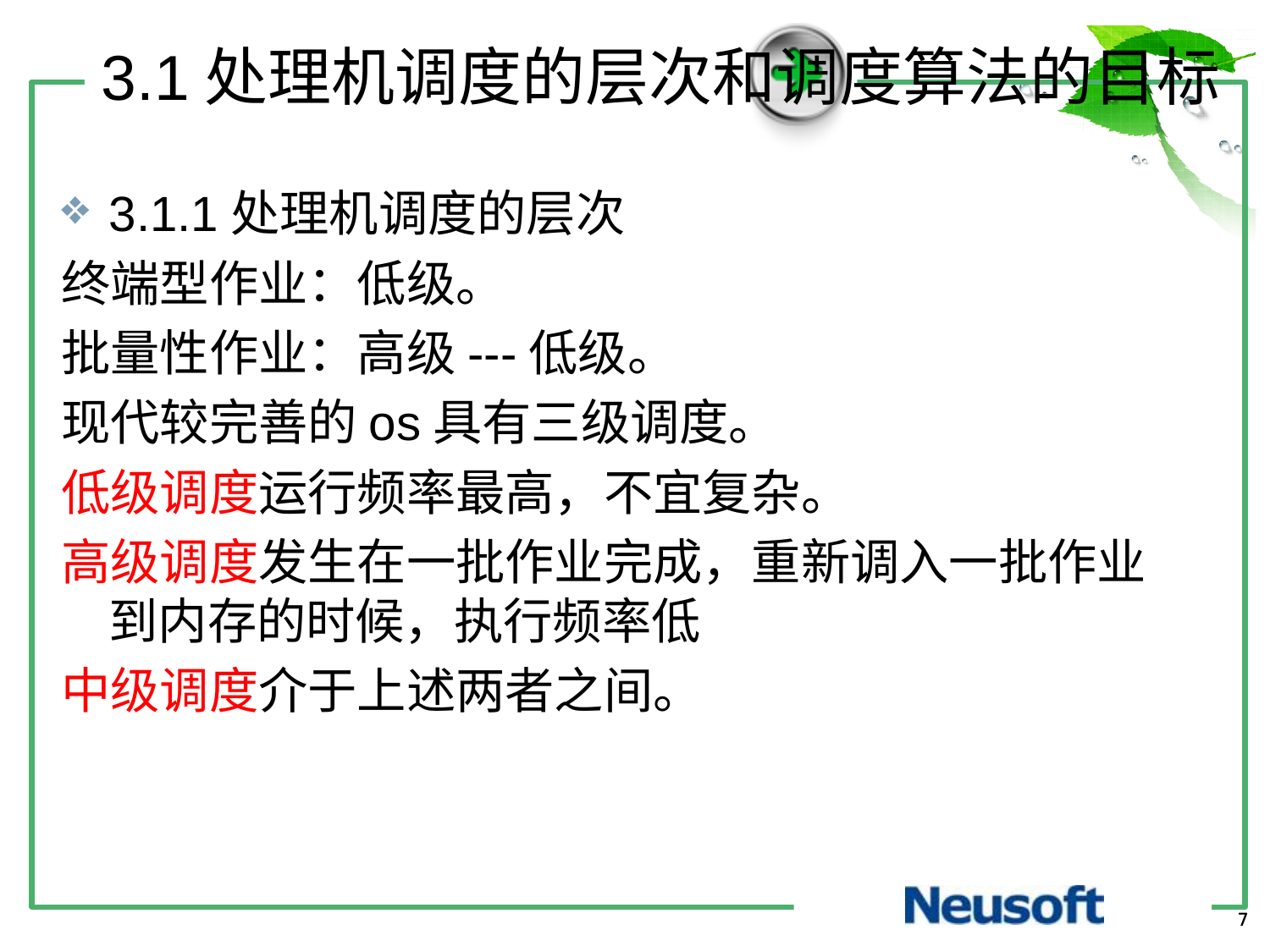

3.1处理机调度的层次和调度算法的目标
3.1.1处理机调度的层次
终端型作业：低级。
批量性作业：高级---低级。
现代较完善的os具有三级调度。
低级调度运行频率最高，不宜复杂。
高级调度发生在一批作业完成，重新调入一批作业到内存的时候，执行频率低
中级调度介于上述两者之间。
7
7